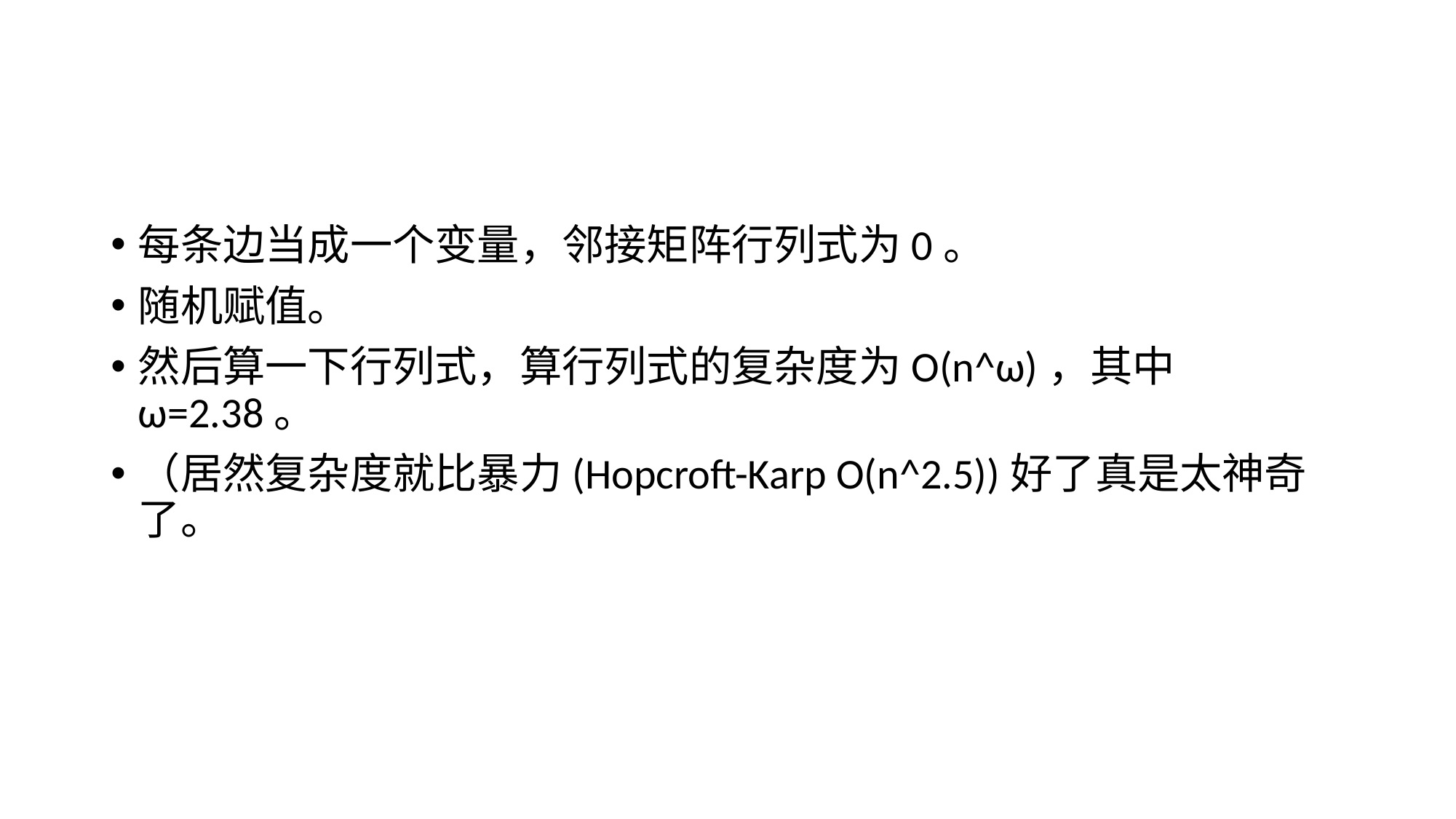

#
每条边当成一个变量，邻接矩阵行列式为0。
随机赋值。
然后算一下行列式，算行列式的复杂度为O(n^ω)，其中ω=2.38。
（居然复杂度就比暴力(Hopcroft-Karp O(n^2.5))好了真是太神奇了。